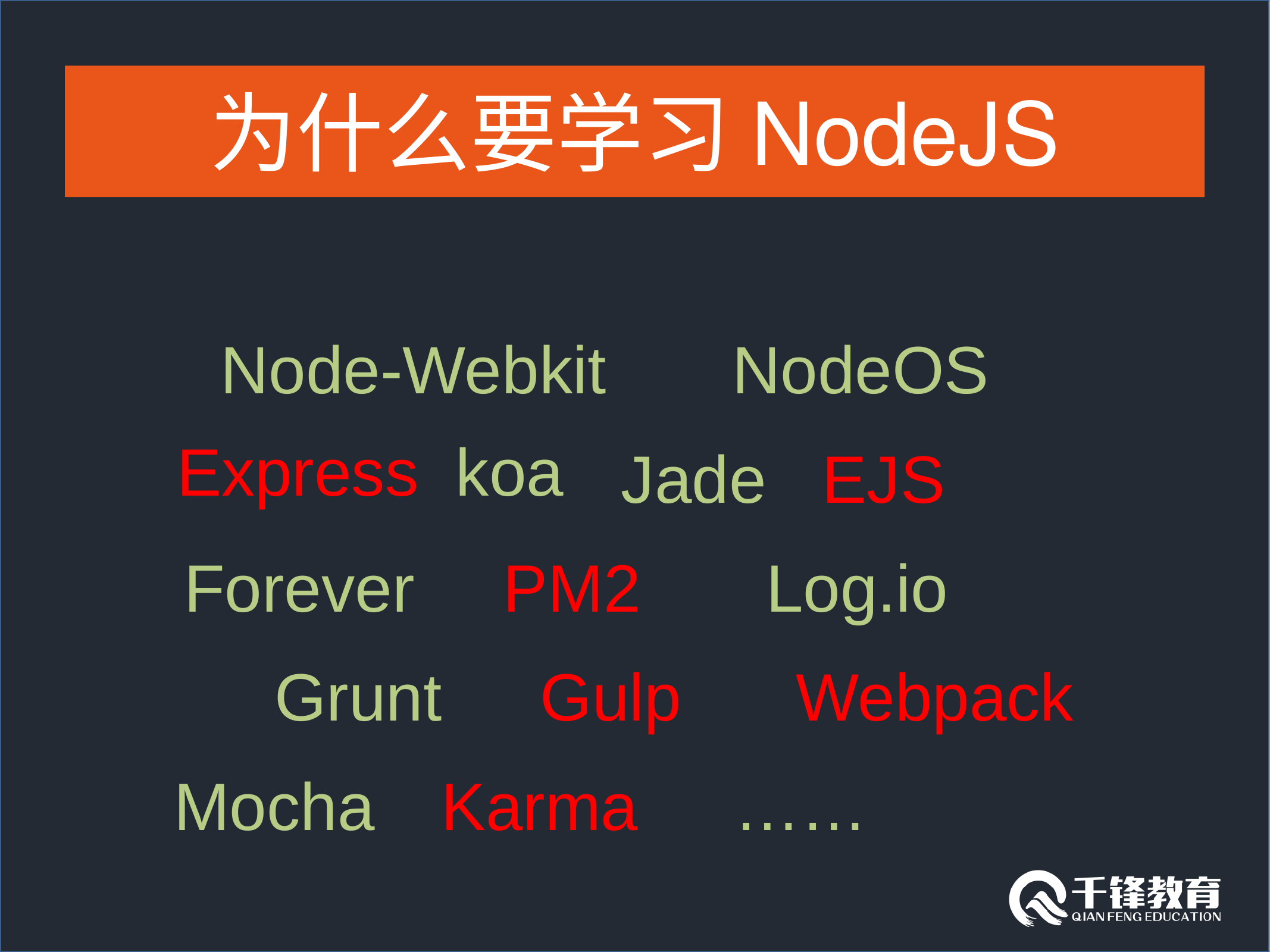

为什么要学习NodeJS
Node-Webkit
NodeOS
Express  koa
  Jade
EJS
Forever
PM2
Log.io
Gulp
Grunt
Webpack
Mocha
Karma
……